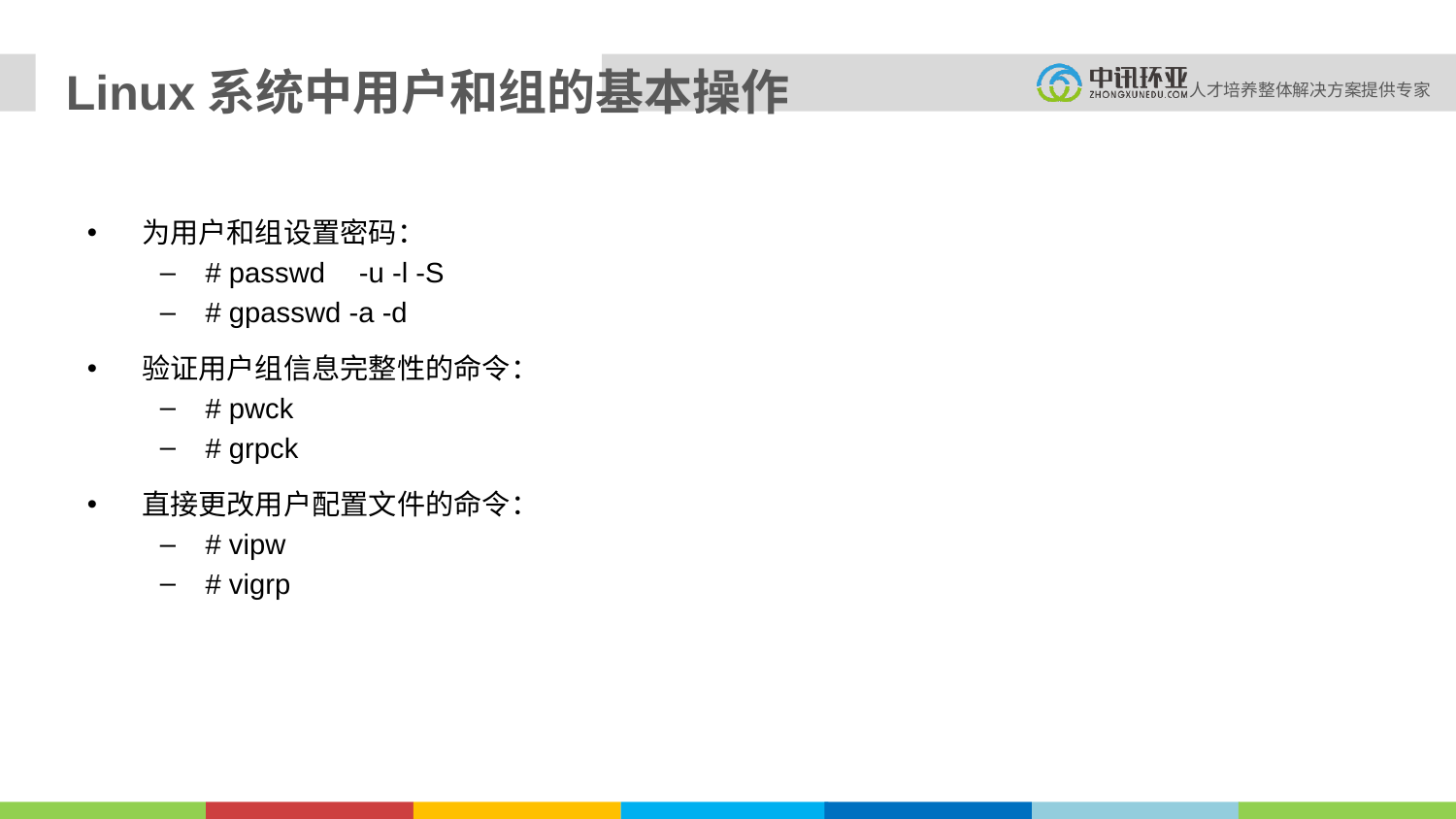

# Linux系统中用户和组的基本操作
为用户和组设置密码：
# passwd	 -u -l -S
# gpasswd -a -d
验证用户组信息完整性的命令：
# pwck
# grpck
直接更改用户配置文件的命令：
# vipw
# vigrp